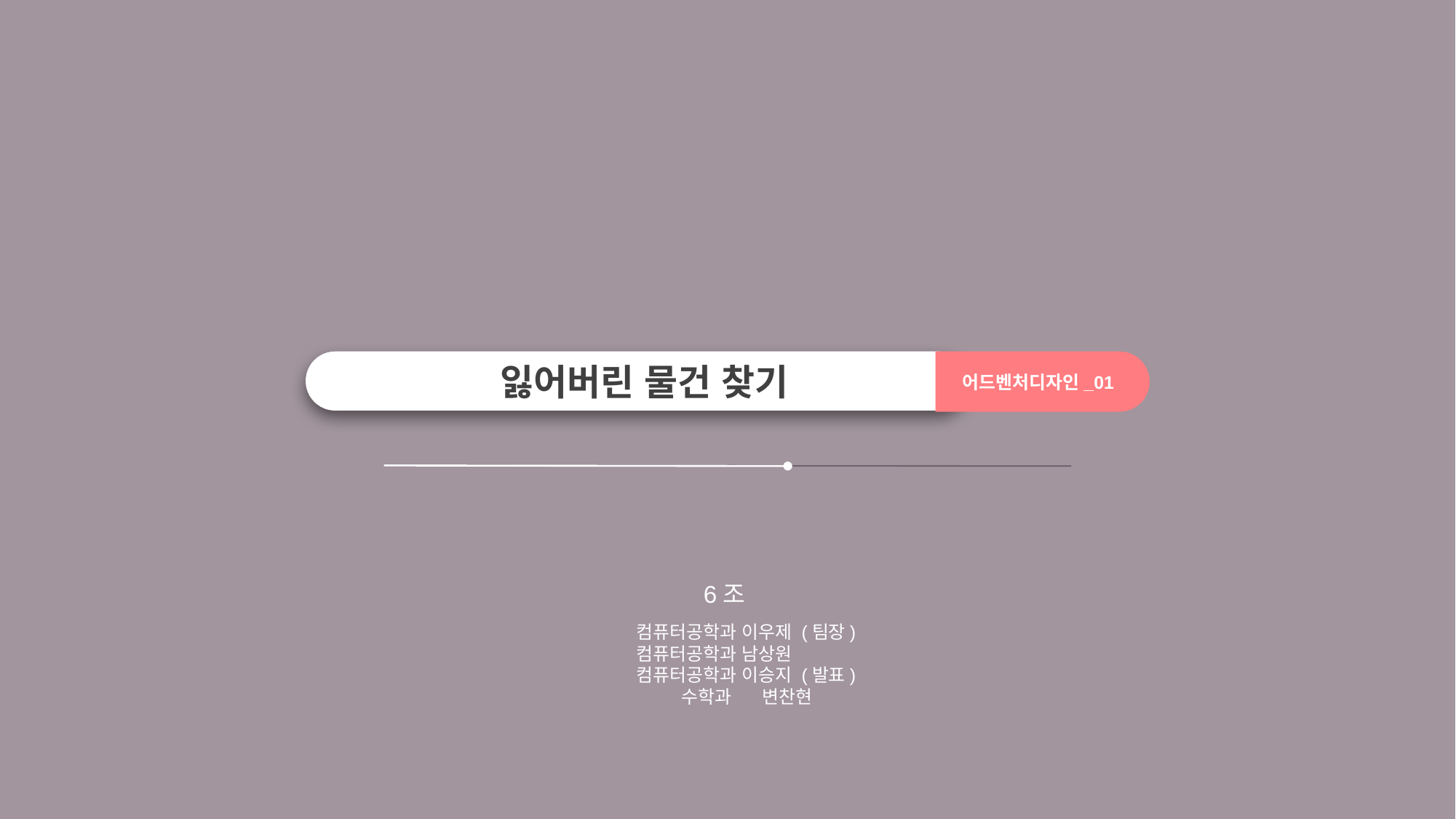

어드벤처디자인_01
잃어버린 물건 찾기
        6조
컴퓨터공학과 이우제 (팀장)
컴퓨터공학과 남상원
컴퓨터공학과 이승지 (발표)
        수학과      변찬현